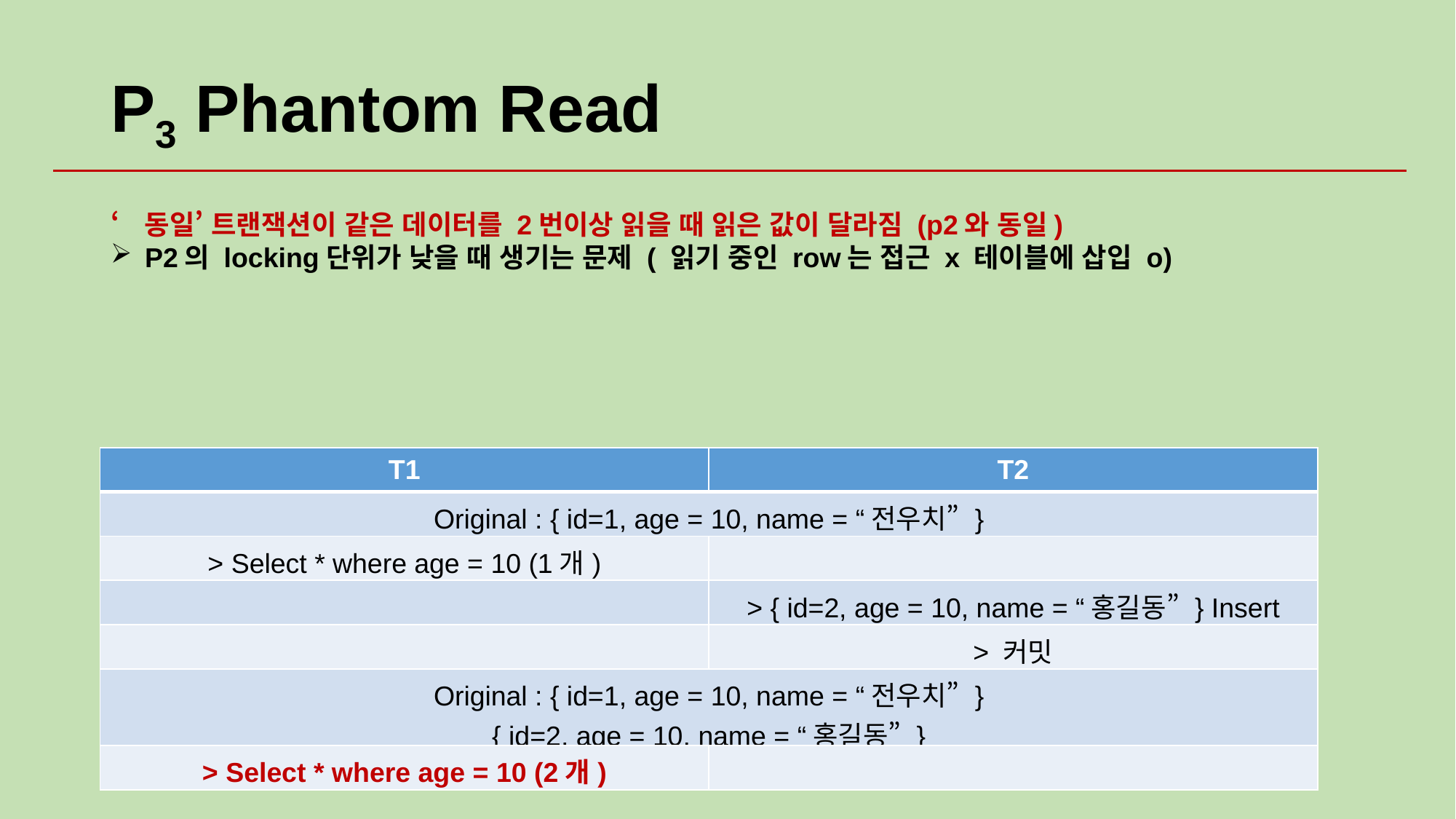

# P3 Phantom Read
‘동일’ 트랜잭션이 같은 데이터를 2번이상 읽을 때 읽은 값이 달라짐 (p2와 동일)
P2의 locking단위가 낮을 때 생기는 문제 ( 읽기 중인 row는 접근 x 테이블에 삽입 o)
| T1 | T2 |
| --- | --- |
| Original : { id=1, age = 10, name = “전우치” } |  |
| > Select \* where age = 10 (1개) |  |
|  | > { id=2, age = 10, name = “홍길동” } Insert |
|  | > 커밋 |
| Original : { id=1, age = 10, name = “전우치” } { id=2, age = 10, name = “홍길동” } |  |
| > Select \* where age = 10 (2개) |  |